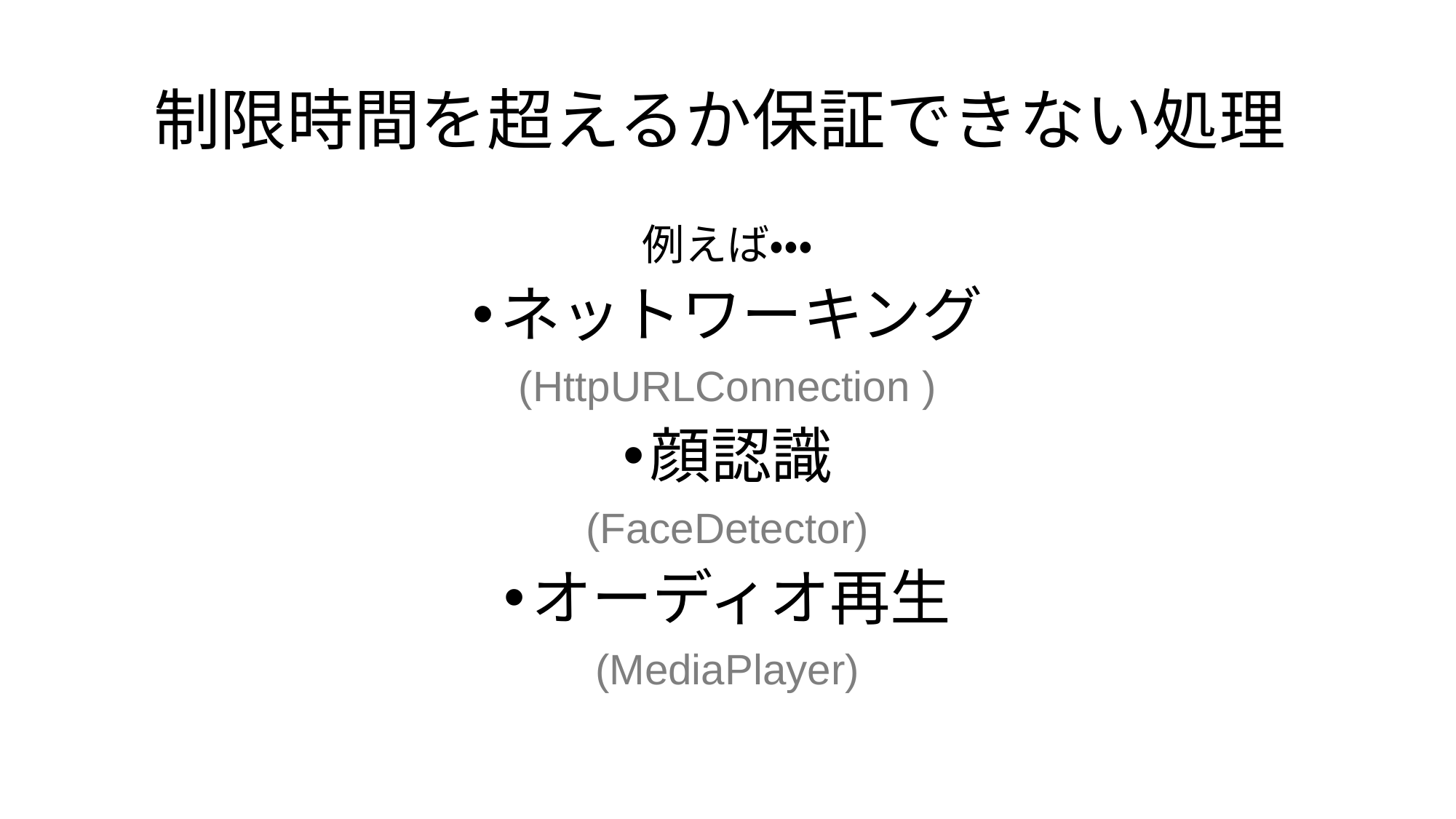

# 制限時間を超えるか保証できない処理
例えば・・・
ネットワーキング
(HttpURLConnection )
顔認識
(FaceDetector)
オーディオ再生
(MediaPlayer)